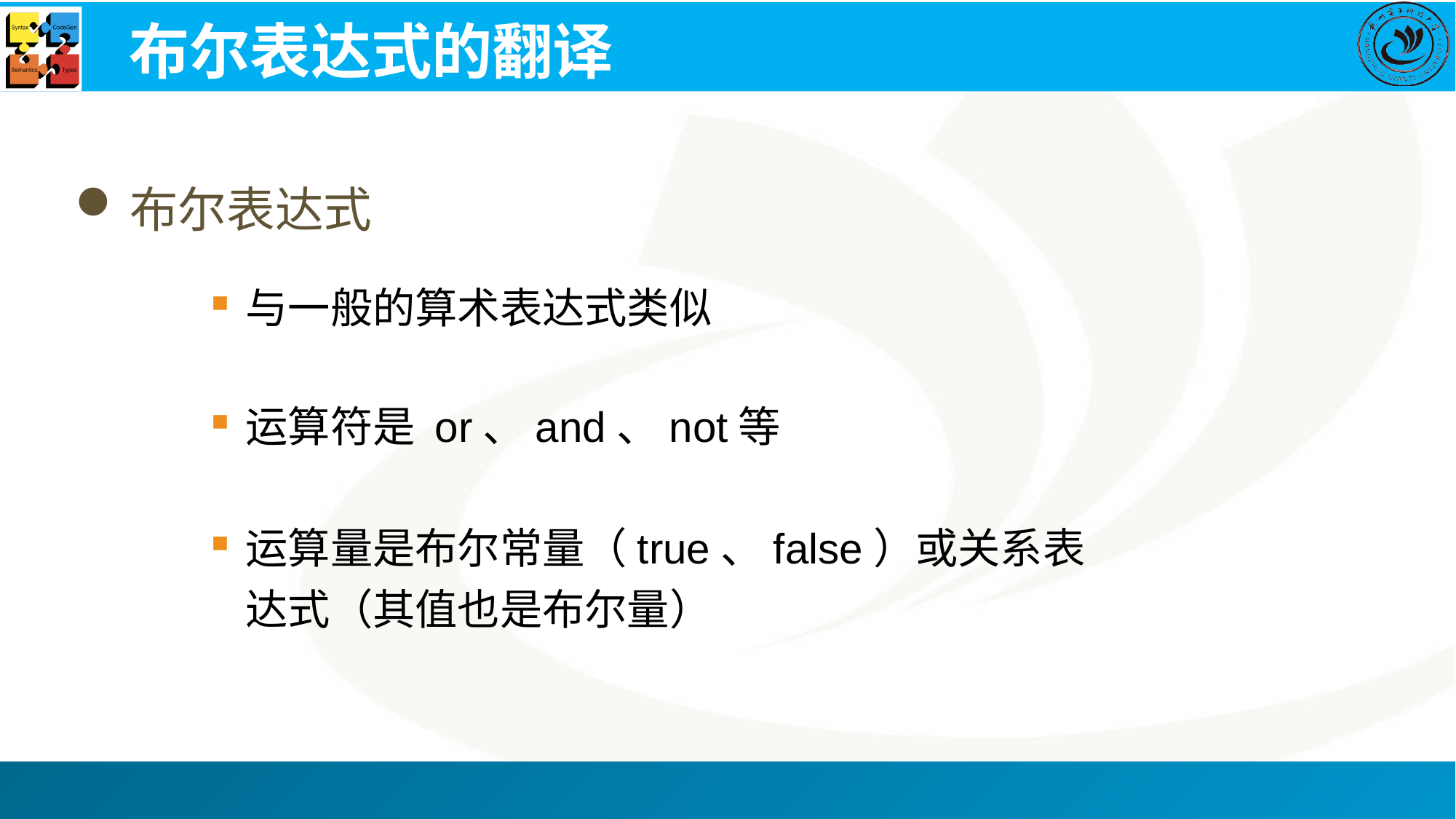

# 布尔表达式的翻译
布尔表达式
与一般的算术表达式类似
运算符是 or、and、not等
运算量是布尔常量（true、false）或关系表达式（其值也是布尔量）
51